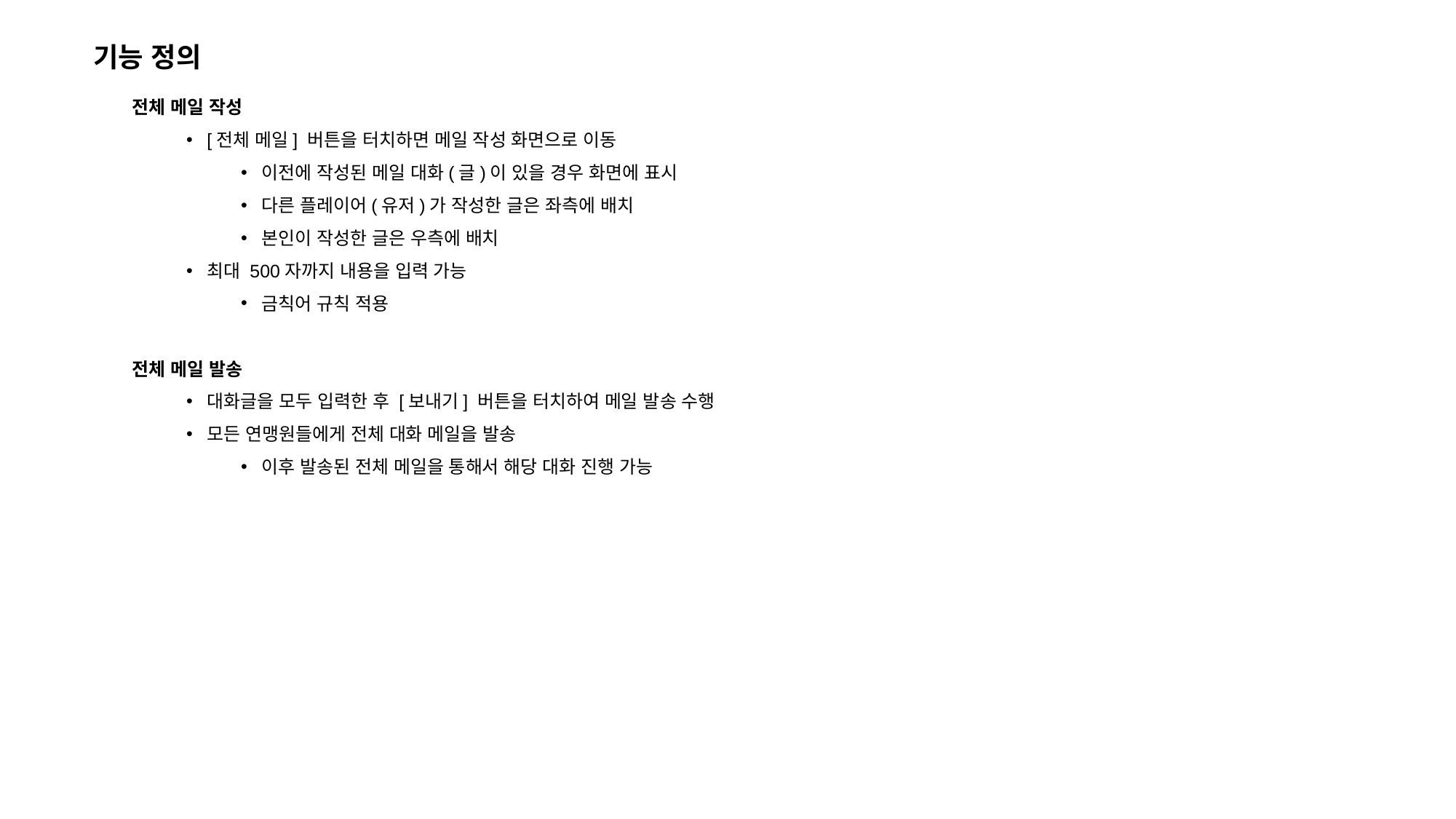

기능 정의
전체 메일 작성
[전체 메일] 버튼을 터치하면 메일 작성 화면으로 이동
이전에 작성된 메일 대화(글)이 있을 경우 화면에 표시
다른 플레이어(유저)가 작성한 글은 좌측에 배치
본인이 작성한 글은 우측에 배치
최대 500자까지 내용을 입력 가능
금칙어 규칙 적용

전체 메일 발송
대화글을 모두 입력한 후 [보내기] 버튼을 터치하여 메일 발송 수행
모든 연맹원들에게 전체 대화 메일을 발송
이후 발송된 전체 메일을 통해서 해당 대화 진행 가능